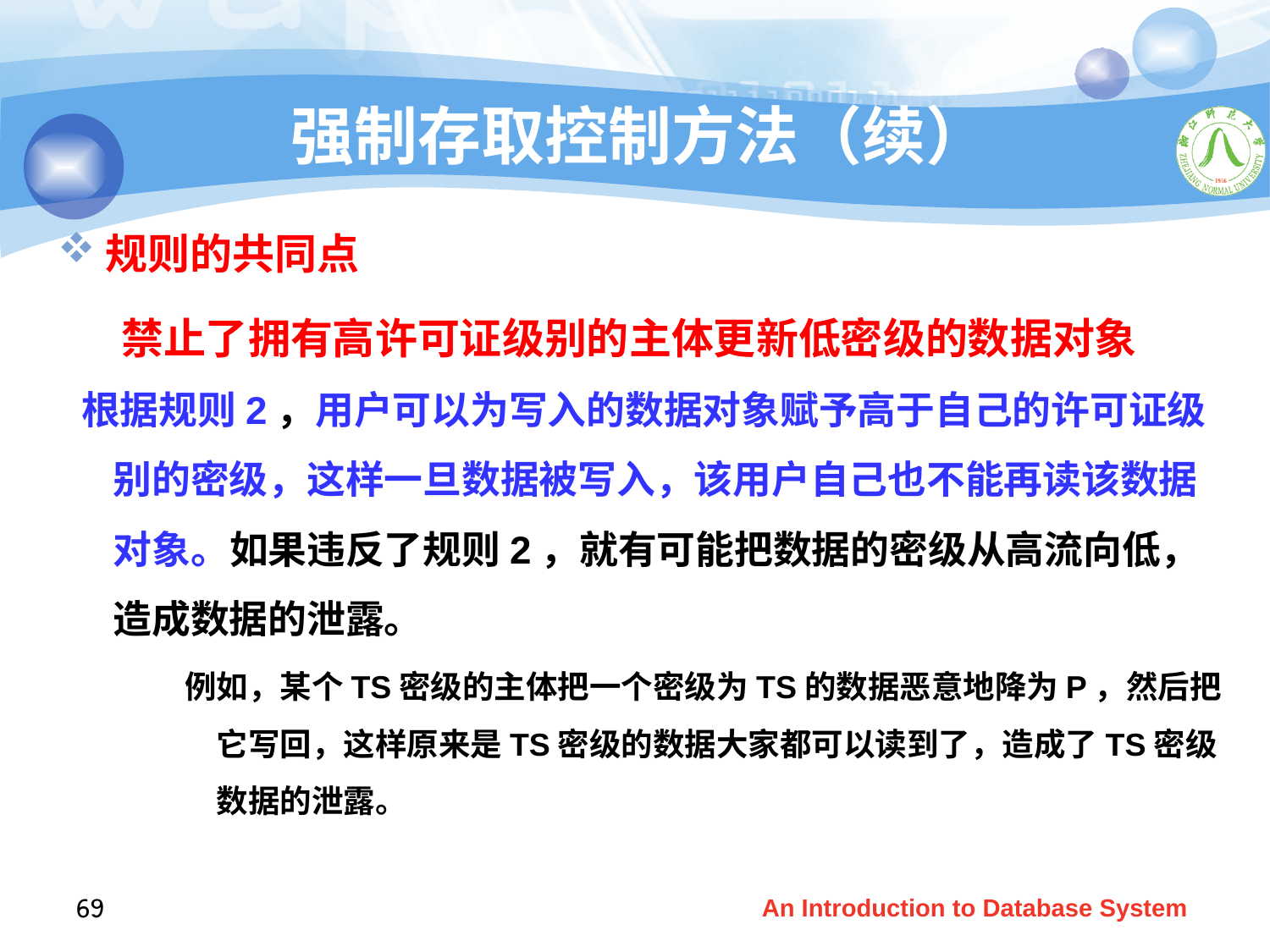

# 强制存取控制方法（续）
规则的共同点
禁止了拥有高许可证级别的主体更新低密级的数据对象
根据规则2，用户可以为写入的数据对象赋予高于自己的许可证级别的密级，这样一旦数据被写入，该用户自己也不能再读该数据对象。如果违反了规则2，就有可能把数据的密级从高流向低，造成数据的泄露。
例如，某个TS密级的主体把一个密级为TS的数据恶意地降为P，然后把它写回，这样原来是TS密级的数据大家都可以读到了，造成了TS密级数据的泄露。

69
An Introduction to Database System